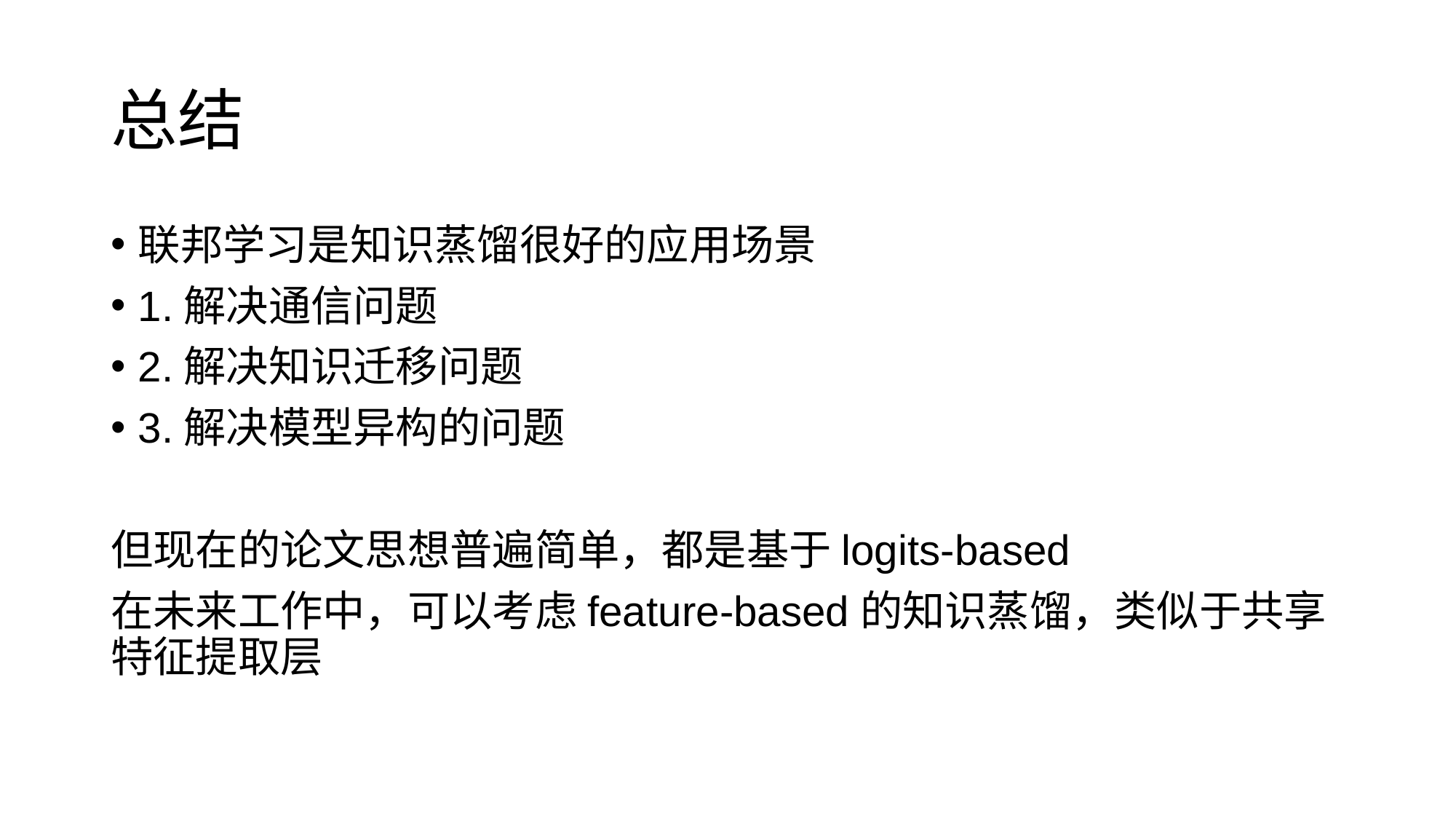

# 总结
联邦学习是知识蒸馏很好的应用场景
1.解决通信问题
2.解决知识迁移问题
3.解决模型异构的问题

但现在的论文思想普遍简单，都是基于logits-based
在未来工作中，可以考虑feature-based的知识蒸馏，类似于共享特征提取层